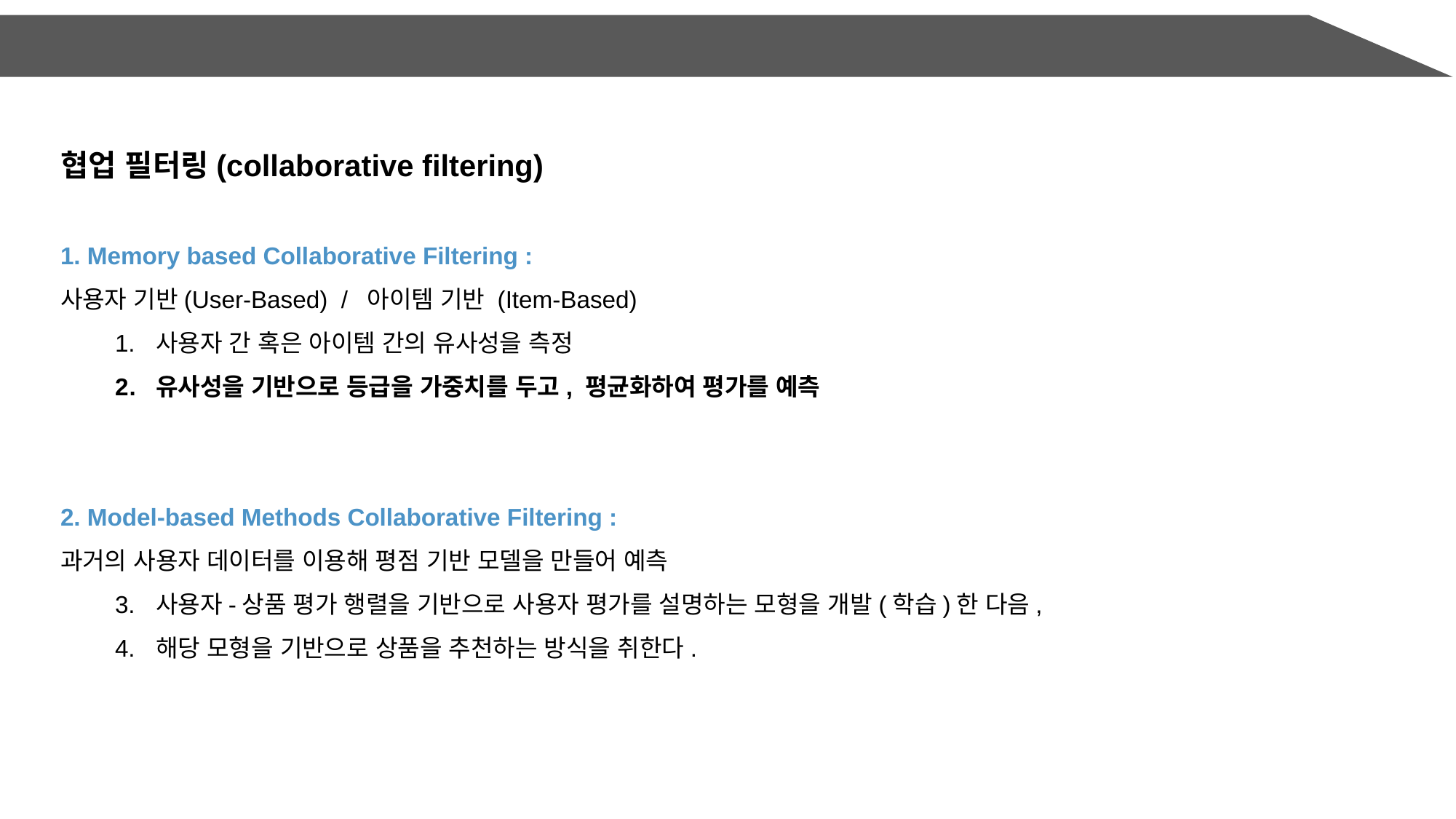

Introduction
협업 필터링(collaborative filtering)

1. Memory based Collaborative Filtering :
사용자 기반(User-Based)  /  아이템 기반 (Item-Based)
사용자 간 혹은 아이템 간의 유사성을 측정
유사성을 기반으로 등급을 가중치를 두고, 평균화하여 평가를 예측

2. Model-based Methods Collaborative Filtering :
과거의 사용자 데이터를 이용해 평점 기반 모델을 만들어 예측
사용자-상품 평가 행렬을 기반으로 사용자 평가를 설명하는 모형을 개발(학습)한 다음,
해당 모형을 기반으로 상품을 추천하는 방식을 취한다.